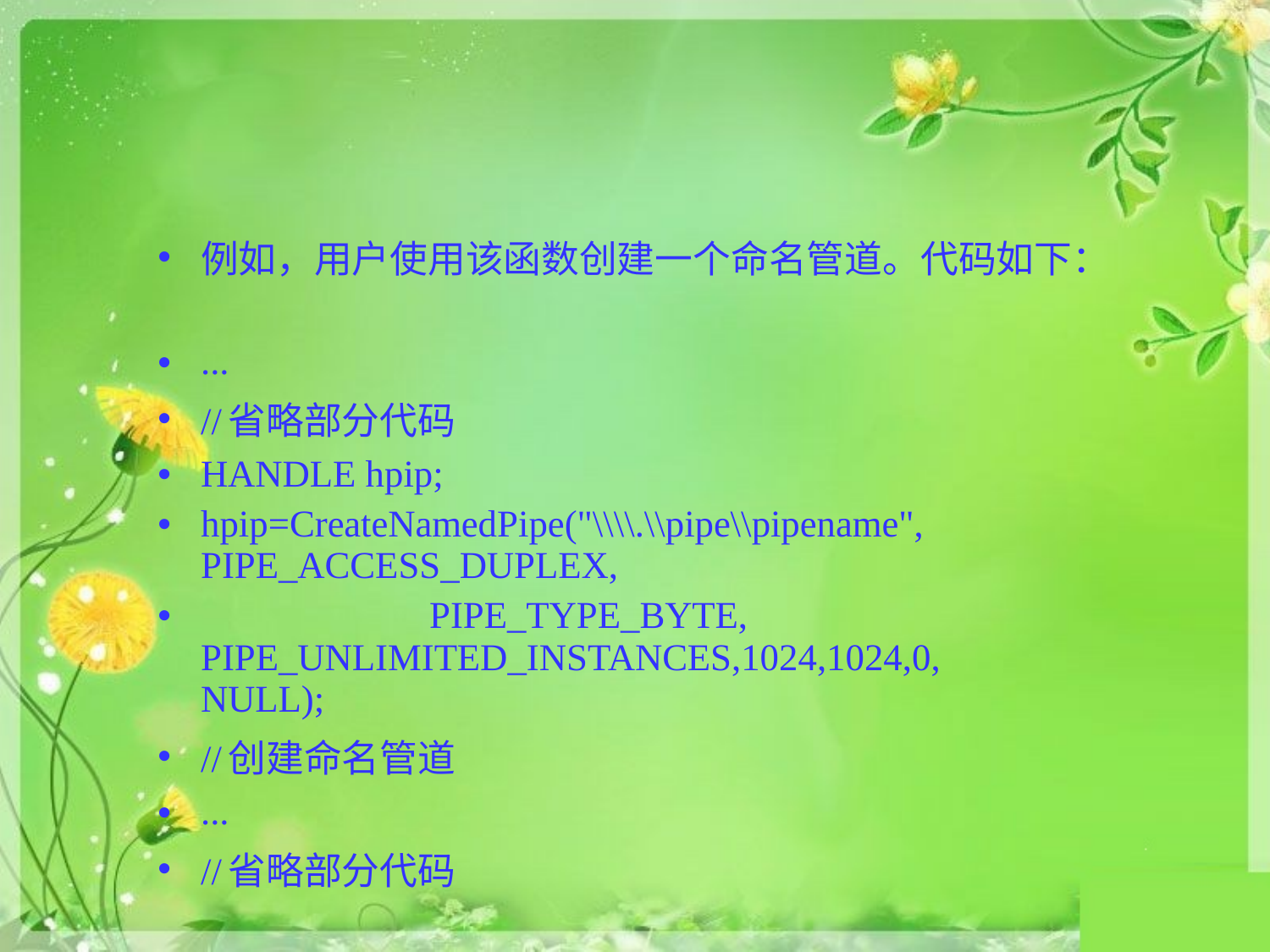

#
例如，用户使用该函数创建一个命名管道。代码如下：

...
//省略部分代码
HANDLE hpip;
hpip=CreateNamedPipe("\\\\.\\pipe\\pipename", PIPE_ACCESS_DUPLEX,
                        PIPE_TYPE_BYTE, PIPE_UNLIMITED_INSTANCES,1024,1024,0, 			          NULL);
//创建命名管道
...
//省略部分代码